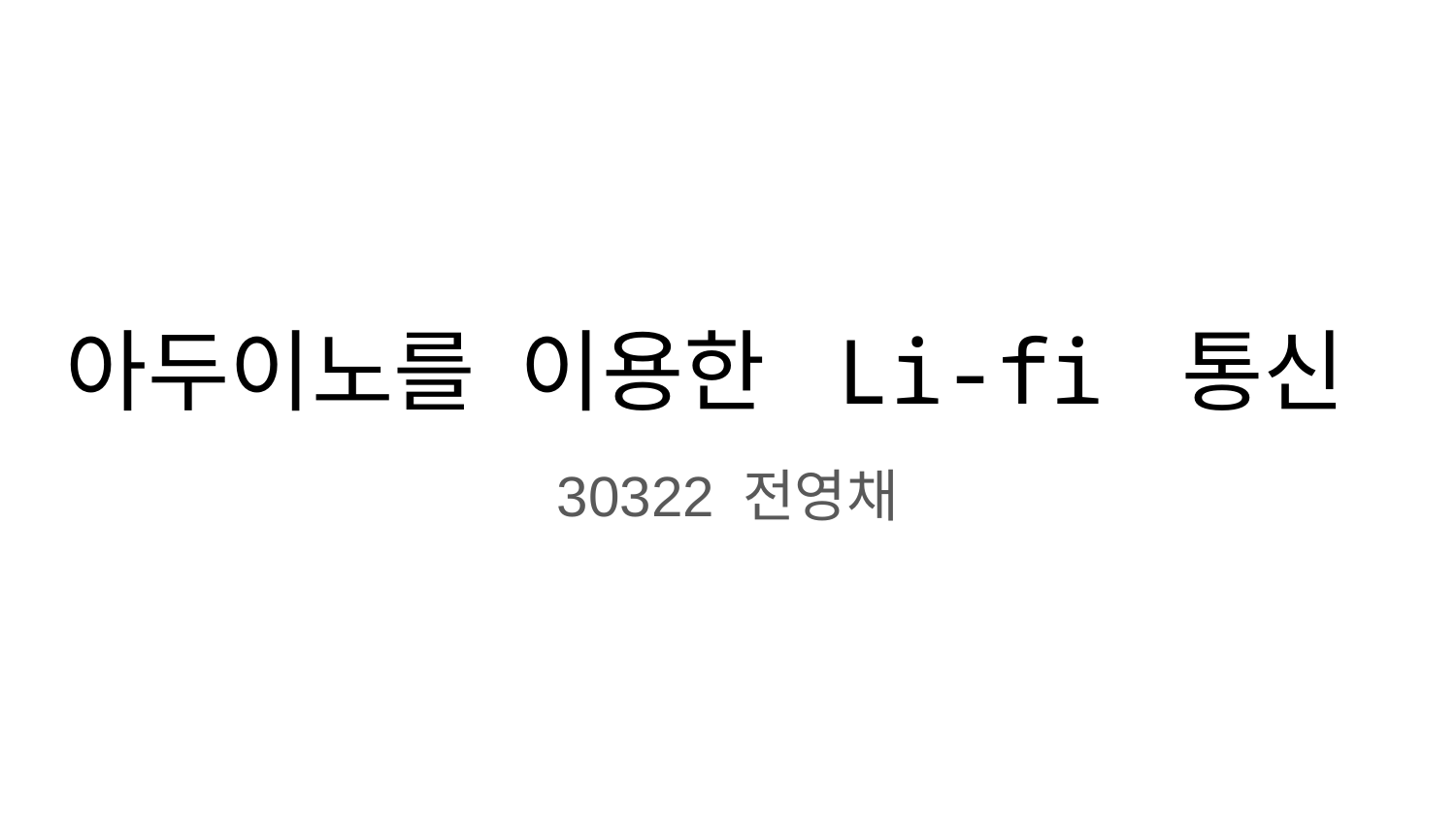

# 아두이노를 이용한 Li-fi 통신
30322 전영채